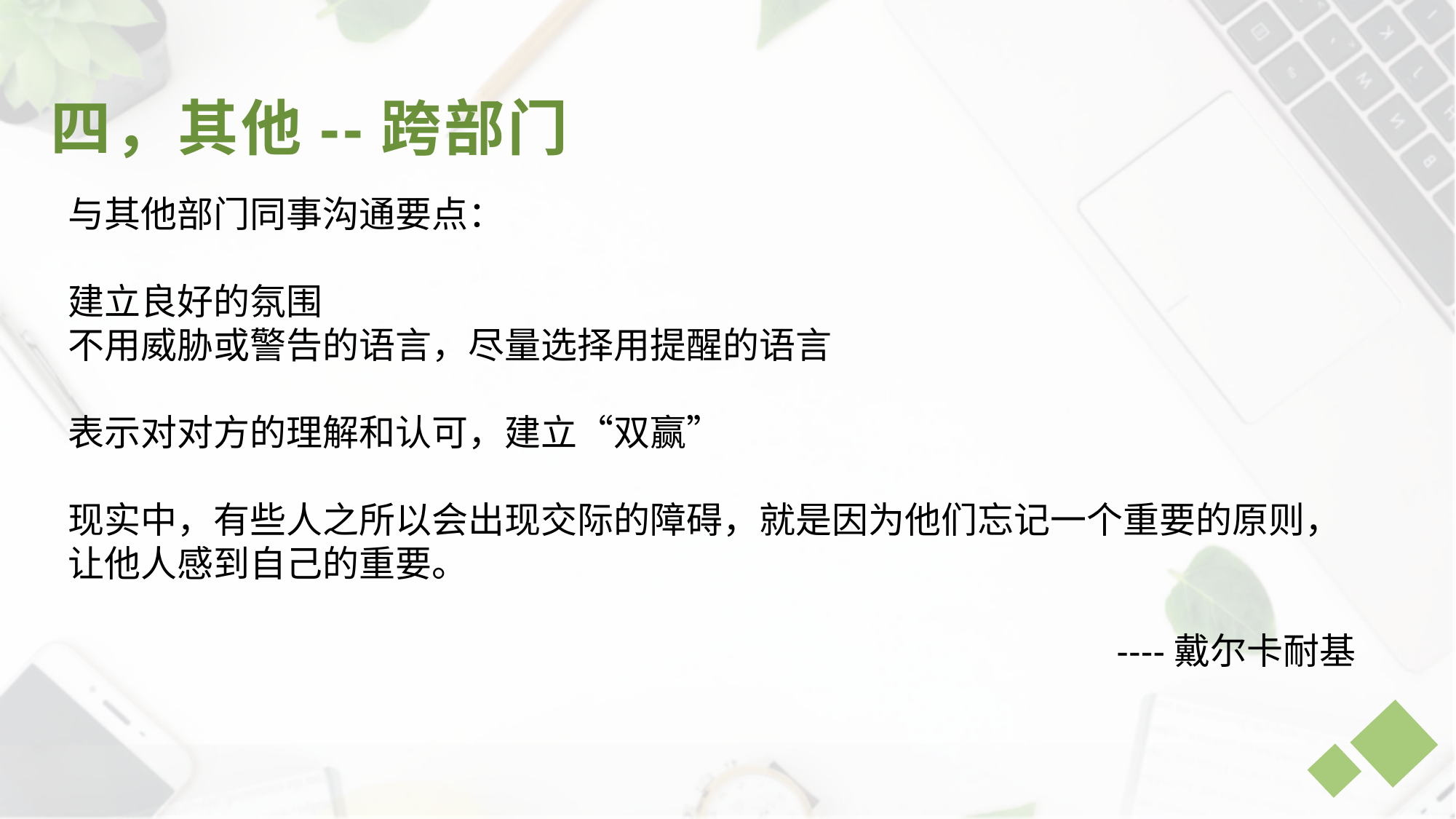

四，其他--跨部门
与其他部门同事沟通要点：

建立良好的氛围
不用威胁或警告的语言，尽量选择用提醒的语言

表示对对方的理解和认可，建立“双赢”

现实中，有些人之所以会出现交际的障碍，就是因为他们忘记一个重要的原则，让他人感到自己的重要。

----戴尔卡耐基